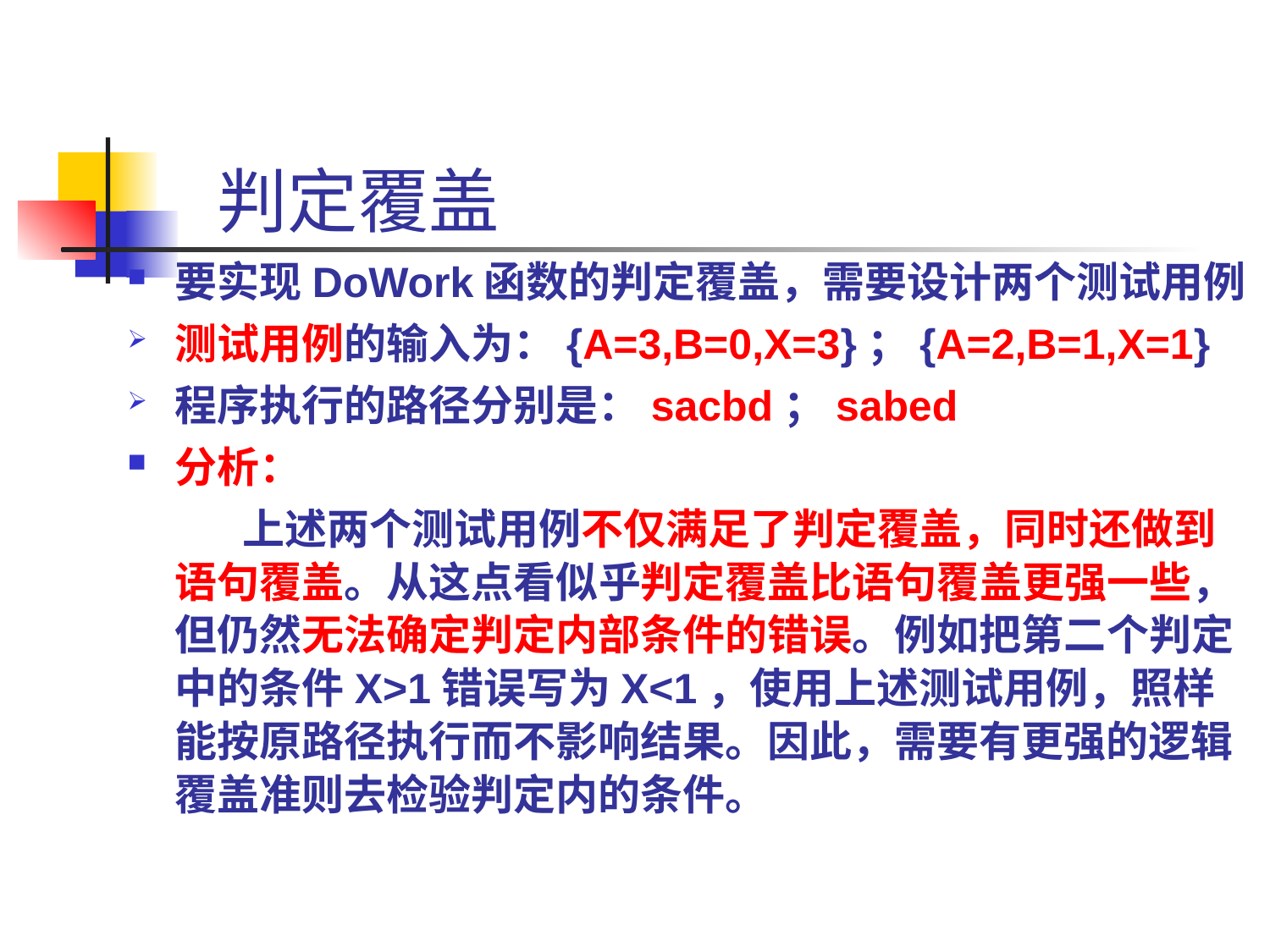

# 判定覆盖
要实现DoWork函数的判定覆盖，需要设计两个测试用例
测试用例的输入为：{A=3,B=0,X=3}；{A=2,B=1,X=1}
程序执行的路径分别是：sacbd；sabed
分析：
           上述两个测试用例不仅满足了判定覆盖，同时还做到语句覆盖。从这点看似乎判定覆盖比语句覆盖更强一些，但仍然无法确定判定内部条件的错误。例如把第二个判定中的条件X>1错误写为X<1，使用上述测试用例，照样能按原路径执行而不影响结果。因此，需要有更强的逻辑覆盖准则去检验判定内的条件。